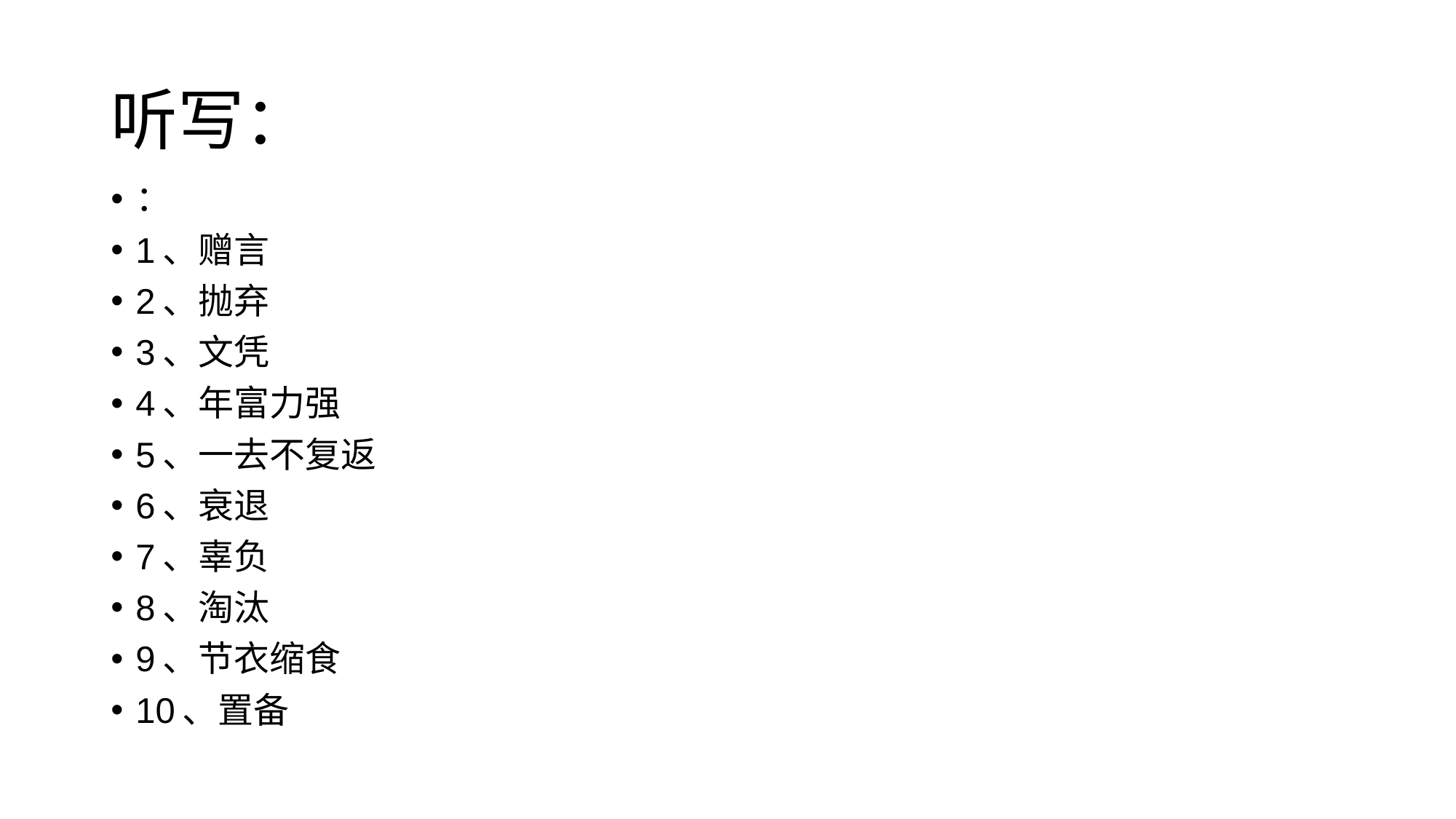

# 听写：
：
1、赠言
2、抛弃
3、文凭
4、年富力强
5、一去不复返
6、衰退
7、辜负
8、淘汰
9、节衣缩食
10、置备